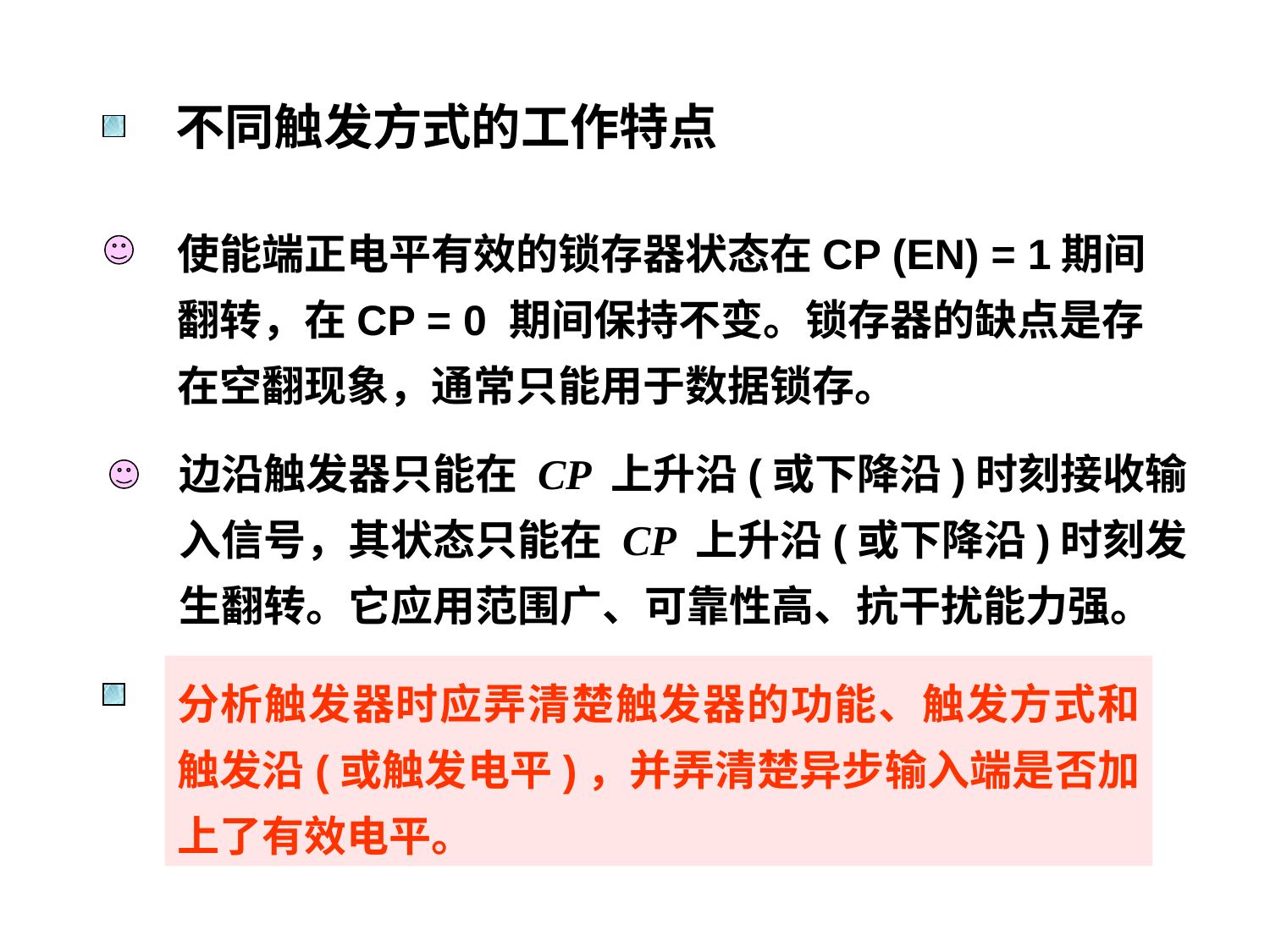

不同触发方式的工作特点

使能端正电平有效的锁存器状态在CP (EN) = 1期间翻转，在CP = 0 期间保持不变。锁存器的缺点是存在空翻现象，通常只能用于数据锁存。

边沿触发器只能在 CP 上升沿(或下降沿)时刻接收输
入信号，其状态只能在 CP 上升沿(或下降沿)时刻发
生翻转。它应用范围广、可靠性高、抗干扰能力强。

分析触发器时应弄清楚触发器的功能、触发方式和触发沿(或触发电平)，并弄清楚异步输入端是否加上了有效电平。